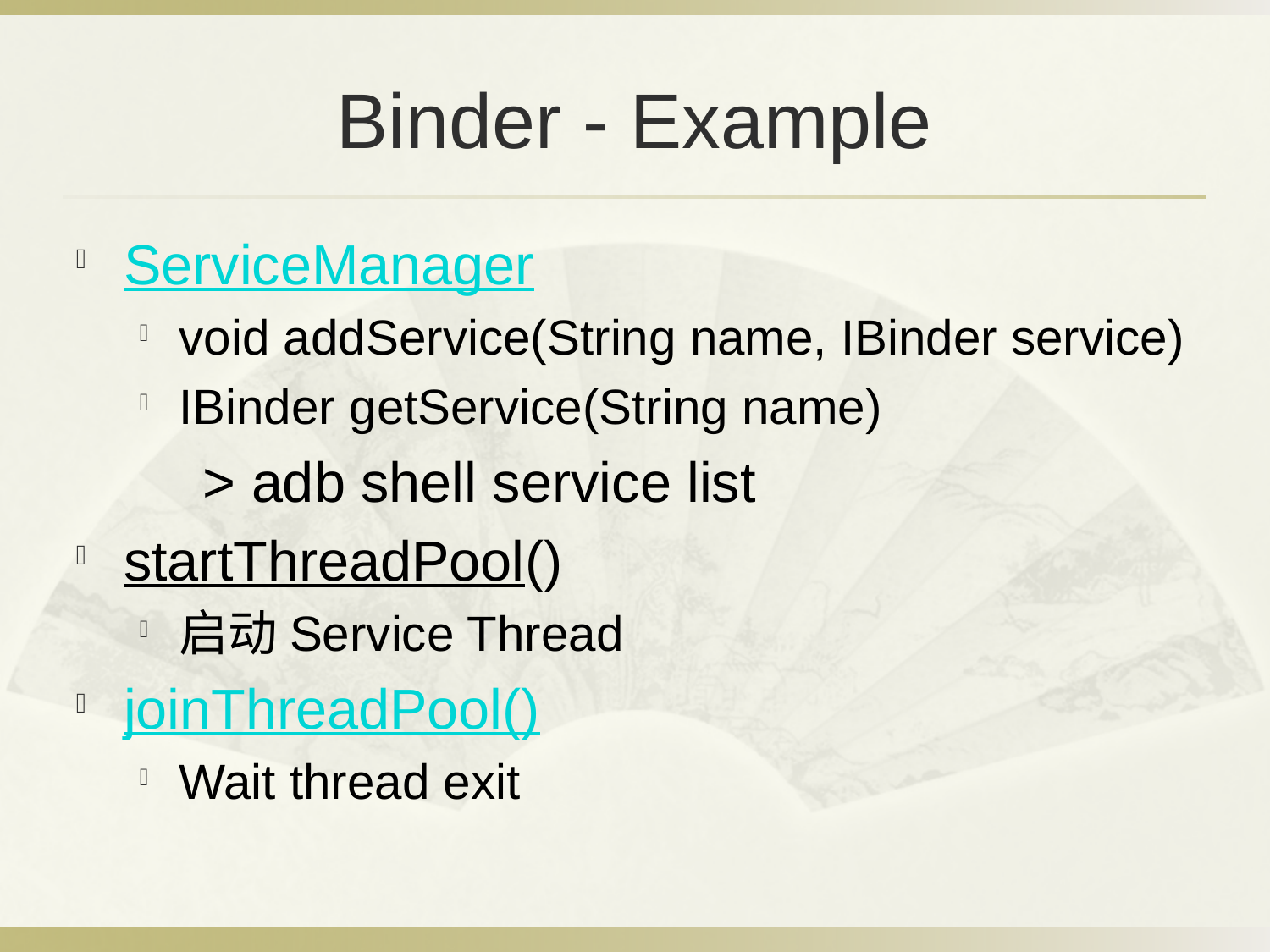

# Binder - Example
ServiceManager
void addService(String name, IBinder service)
IBinder getService(String name)
	> adb shell service list
startThreadPool()
启动Service Thread
joinThreadPool()
Wait thread exit